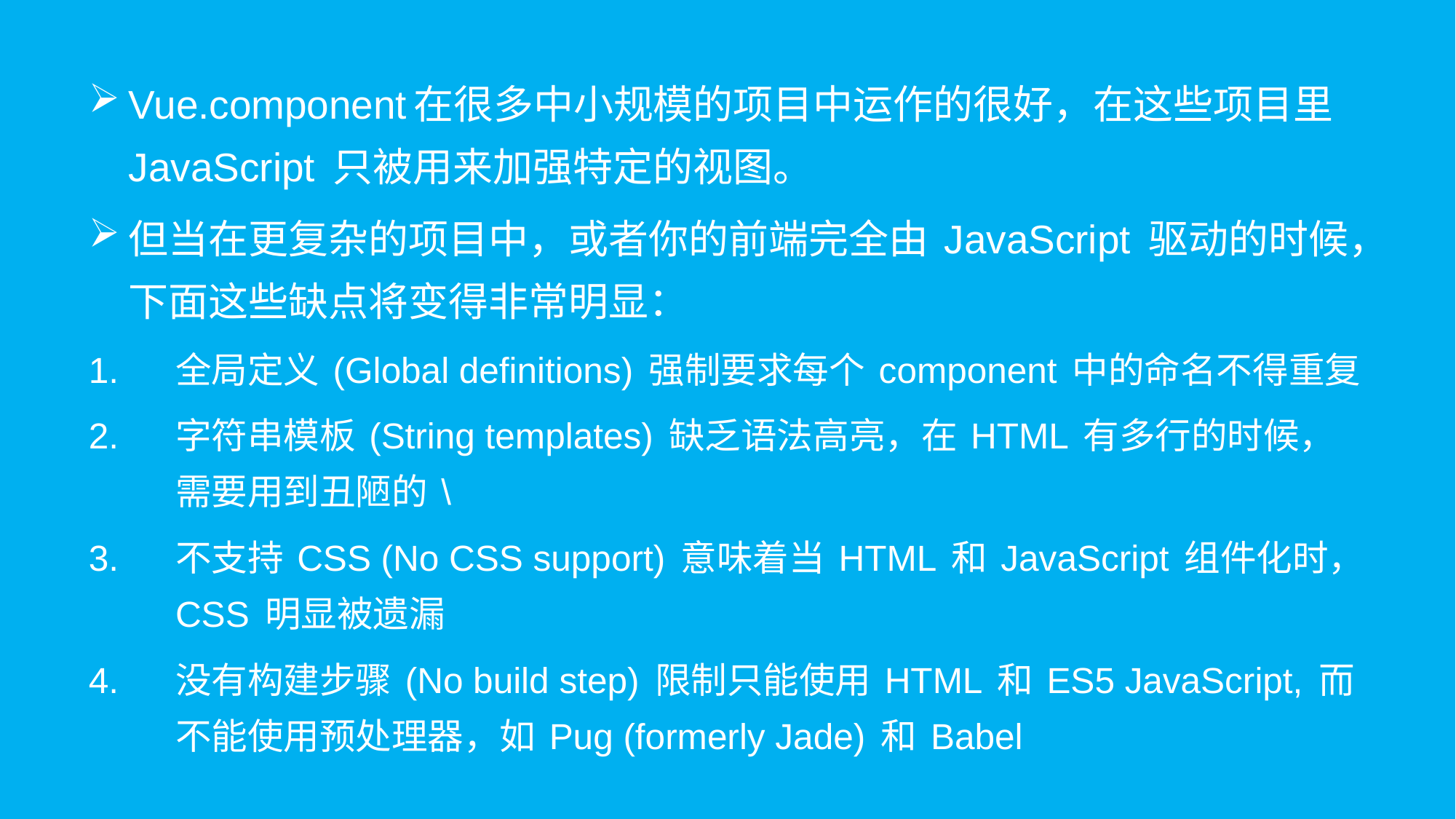

Vue.component在很多中小规模的项目中运作的很好，在这些项目里 JavaScript 只被用来加强特定的视图。
但当在更复杂的项目中，或者你的前端完全由 JavaScript 驱动的时候，下面这些缺点将变得非常明显：
全局定义 (Global definitions) 强制要求每个 component 中的命名不得重复
字符串模板 (String templates) 缺乏语法高亮，在 HTML 有多行的时候，需要用到丑陋的 \
不支持 CSS (No CSS support) 意味着当 HTML 和 JavaScript 组件化时，CSS 明显被遗漏
没有构建步骤 (No build step) 限制只能使用 HTML 和 ES5 JavaScript, 而不能使用预处理器，如 Pug (formerly Jade) 和 Babel